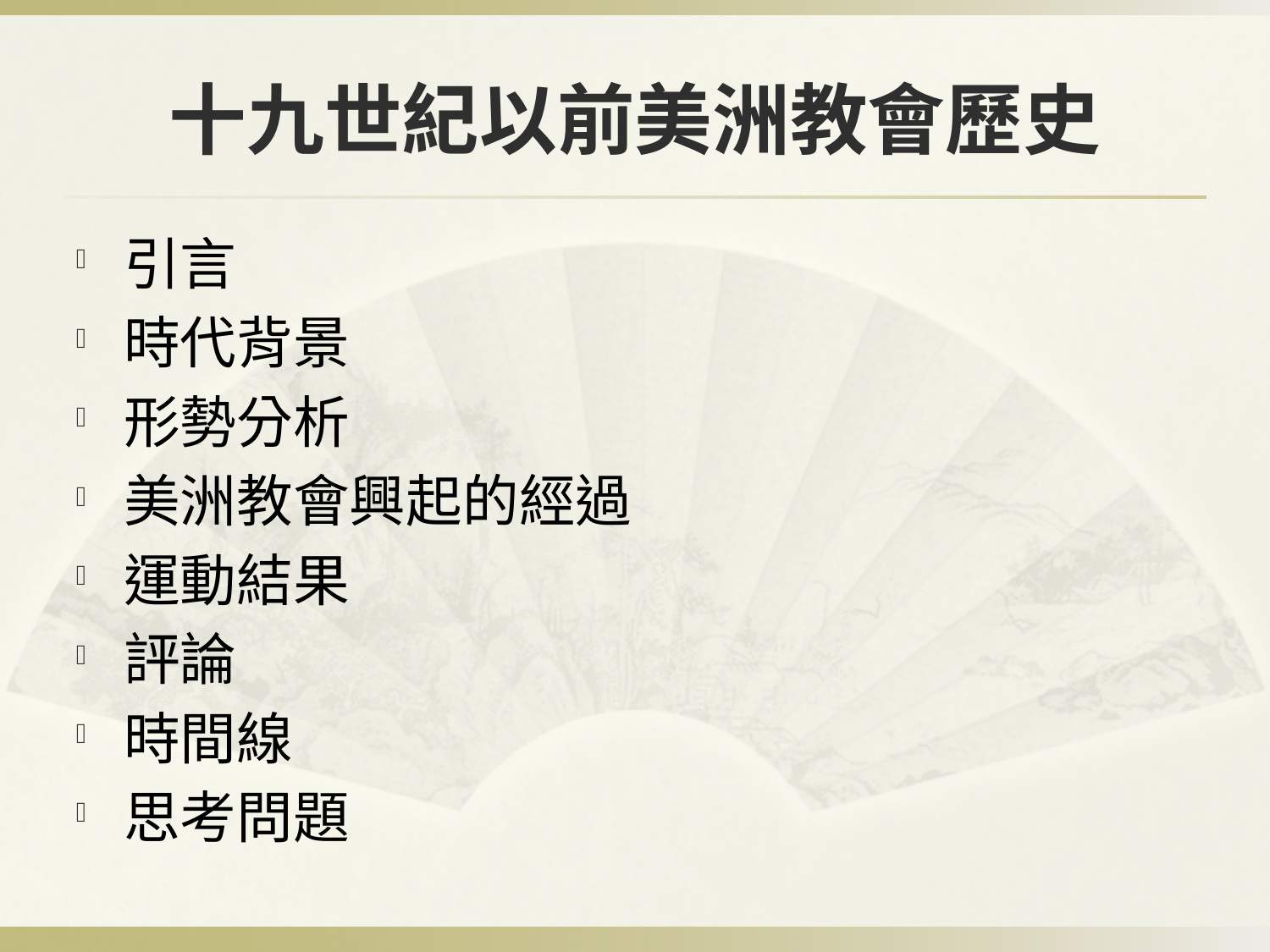

# 十九世紀以前美洲教會歷史
引言
時代背景
形勢分析
美洲教會興起的經過
運動結果
評論
時間線
思考問題